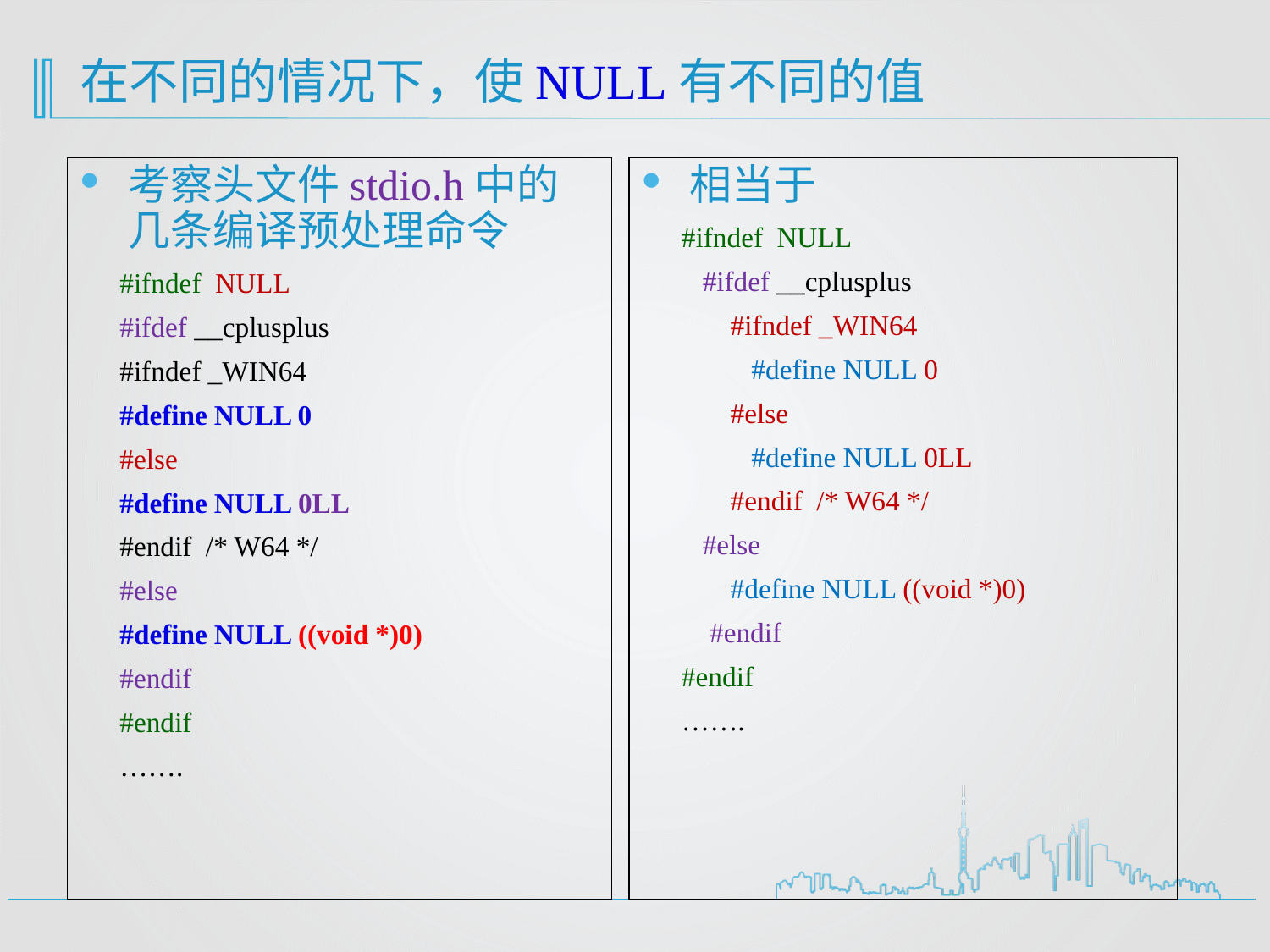

# 在不同的情况下，使NULL有不同的值
考察头文件stdio.h中的几条编译预处理命令
#ifndef  NULL
#ifdef __cplusplus
#ifndef _WIN64
#define NULL 0
#else
#define NULL 0LL
#endif  /* W64 */
#else
#define NULL ((void *)0)
#endif
#endif
…….
相当于
#ifndef  NULL
   #ifdef __cplusplus
       #ifndef _WIN64
          #define NULL 0
       #else
          #define NULL 0LL
       #endif  /* W64 */
   #else
       #define NULL ((void *)0)
    #endif
#endif
…….